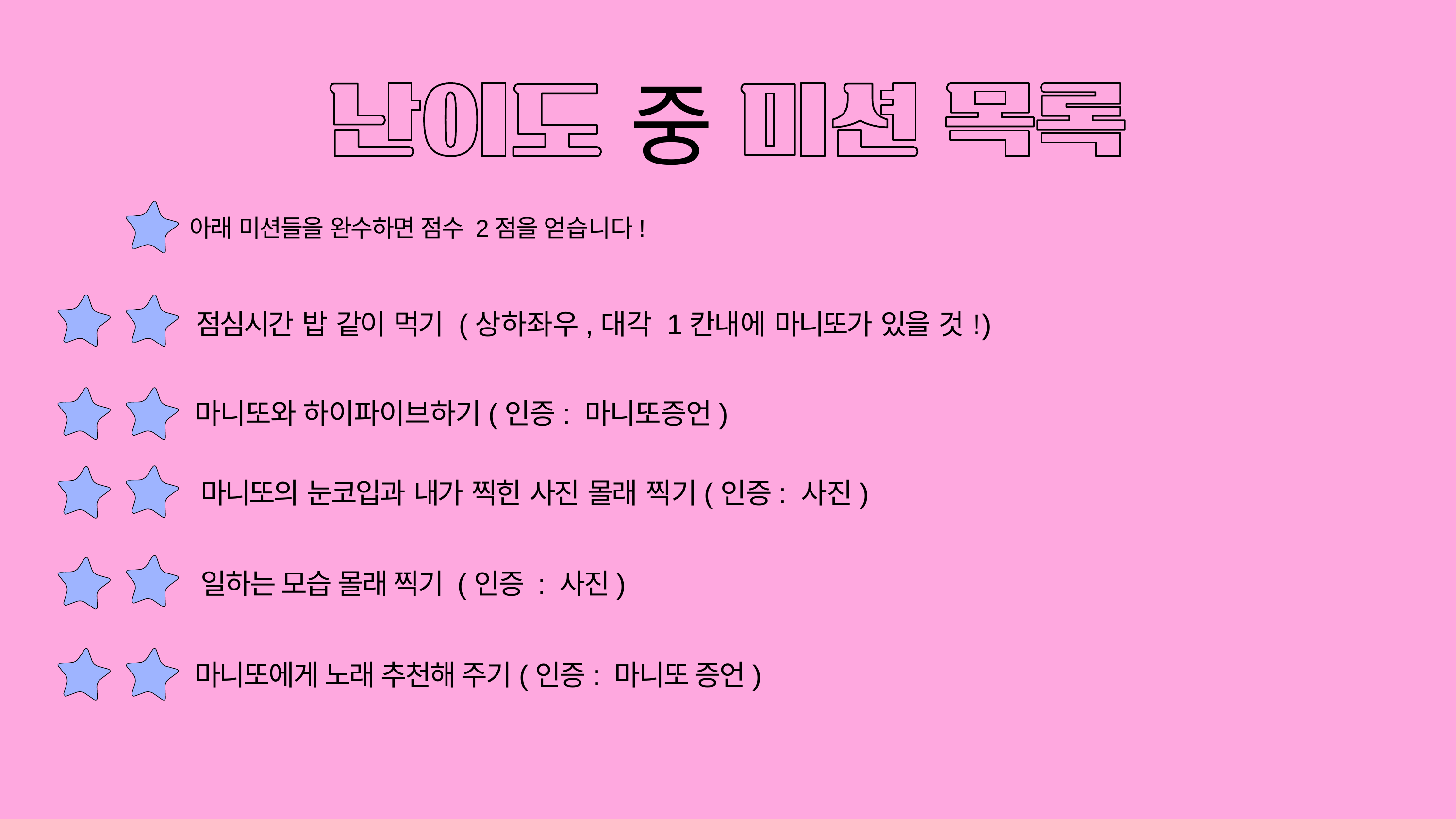

# 중

아래 미션들을 완수하면 점수 2점을 얻습니다!

점심시간 밥 같이 먹기 (상하좌우,대각 1칸내에 마니또가 있을 것!)

마니또와 하이파이브하기(인증: 마니또증언)

마니또의 눈코입과 내가 찍힌 사진 몰래 찍기(인증: 사진)

일하는 모습 몰래 찍기 (인증 : 사진)

마니또에게 노래 추천해 주기(인증: 마니또 증언)